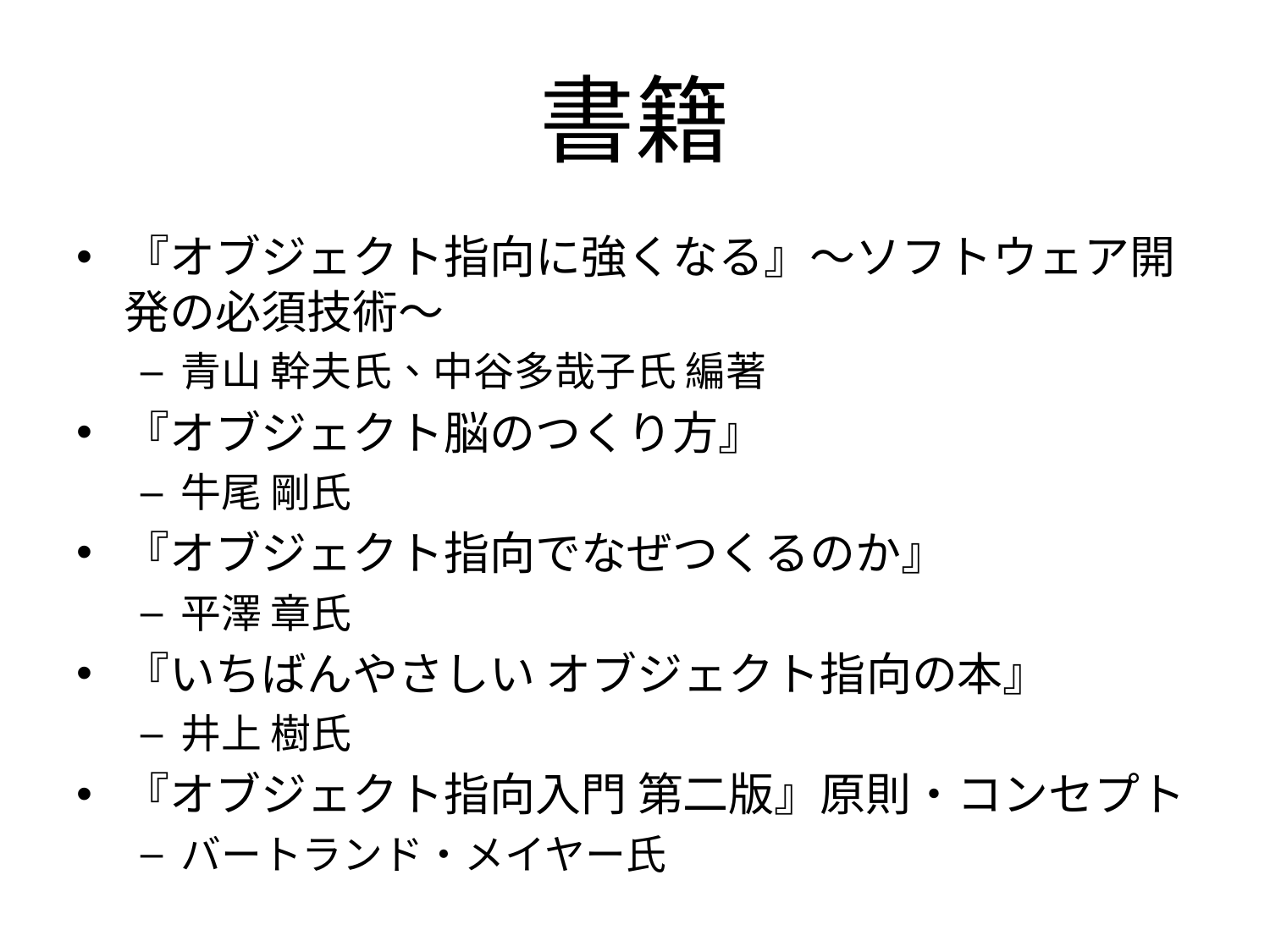

# 書籍
『オブジェクト指向に強くなる』～ソフトウェア開発の必須技術～
青山 幹夫氏、中谷多哉子氏 編著
『オブジェクト脳のつくり方』
牛尾 剛氏
『オブジェクト指向でなぜつくるのか』
平澤 章氏
『いちばんやさしい オブジェクト指向の本』
井上 樹氏
『オブジェクト指向入門 第二版』原則・コンセプト
バートランド・メイヤー氏